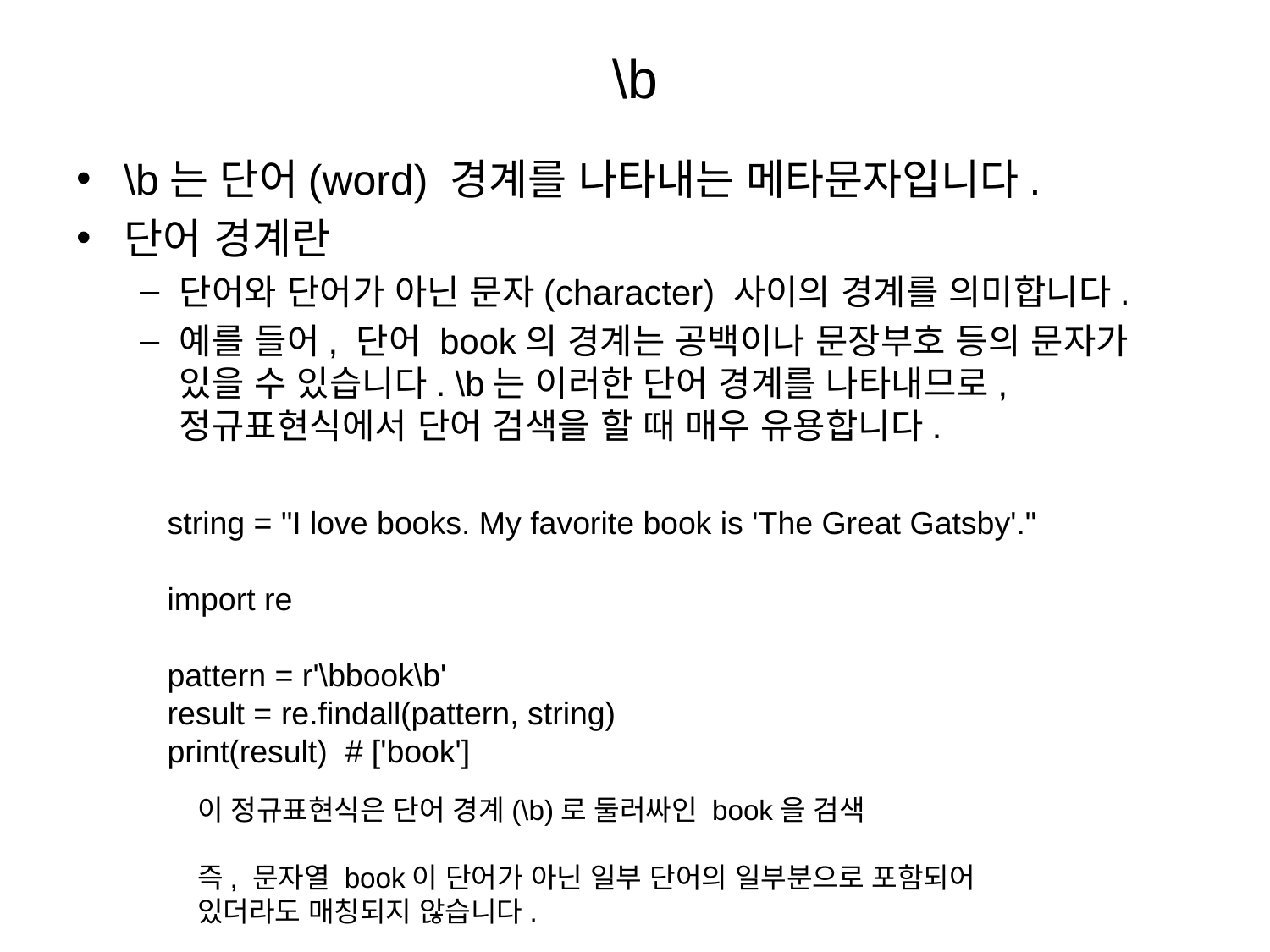

# \b
\b는 단어(word) 경계를 나타내는 메타문자입니다.
단어 경계란
단어와 단어가 아닌 문자(character) 사이의 경계를 의미합니다.
예를 들어, 단어 book의 경계는 공백이나 문장부호 등의 문자가 있을 수 있습니다. \b는 이러한 단어 경계를 나타내므로, 정규표현식에서 단어 검색을 할 때 매우 유용합니다.
string = "I love books. My favorite book is 'The Great Gatsby'."

import re

pattern = r'\bbook\b'
result = re.findall(pattern, string)
print(result)  # ['book']
이 정규표현식은 단어 경계(\b)로 둘러싸인 book을 검색
즉, 문자열 book이 단어가 아닌 일부 단어의 일부분으로 포함되어 있더라도 매칭되지 않습니다.